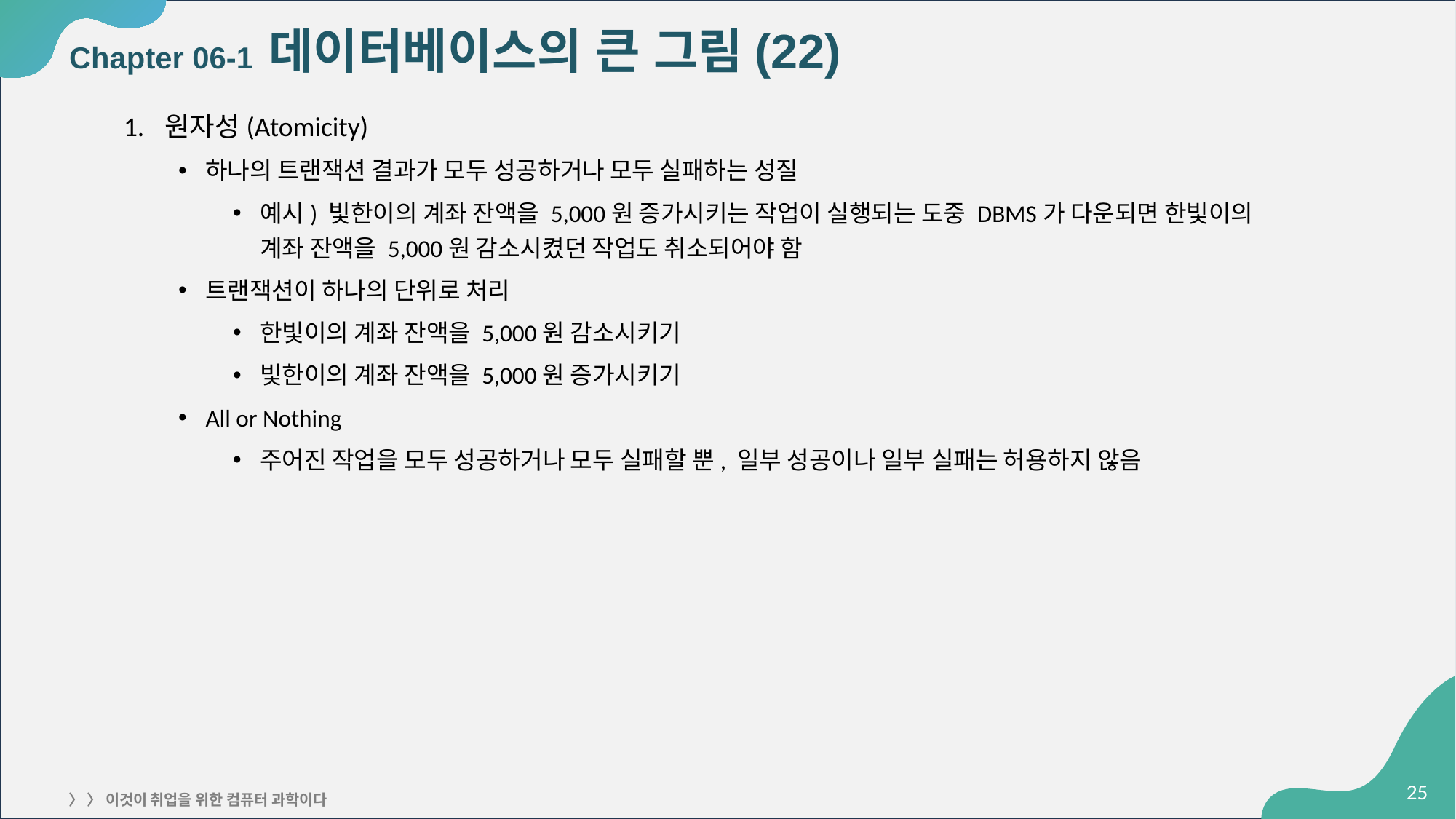

# Chapter 06-1 데이터베이스의 큰 그림(22)
원자성(Atomicity)
하나의 트랜잭션 결과가 모두 성공하거나 모두 실패하는 성질
예시) 빛한이의 계좌 잔액을 5,000원 증가시키는 작업이 실행되는 도중 DBMS가 다운되면 한빛이의
계좌 잔액을 5,000원 감소시켰던 작업도 취소되어야 함
트랜잭션이 하나의 단위로 처리
한빛이의 계좌 잔액을 5,000원 감소시키기
빛한이의 계좌 잔액을 5,000원 증가시키기
All or Nothing
주어진 작업을 모두 성공하거나 모두 실패할 뿐, 일부 성공이나 일부 실패는 허용하지 않음
25
〉 〉 이것이 취업을 위한 컴퓨터 과학이다